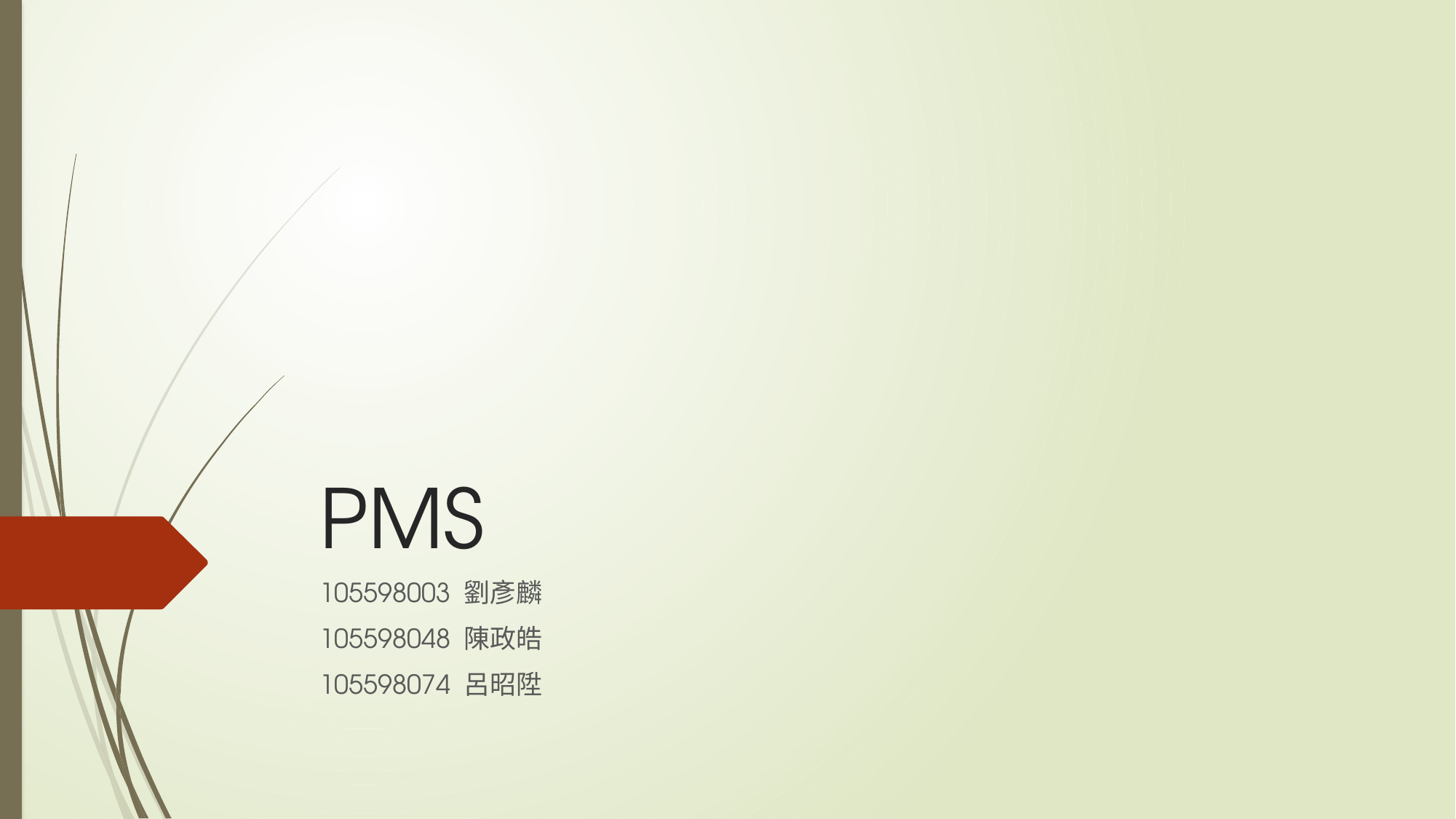

# PMS
105598003 劉彥麟
105598048 陳政皓
105598074 呂昭陞